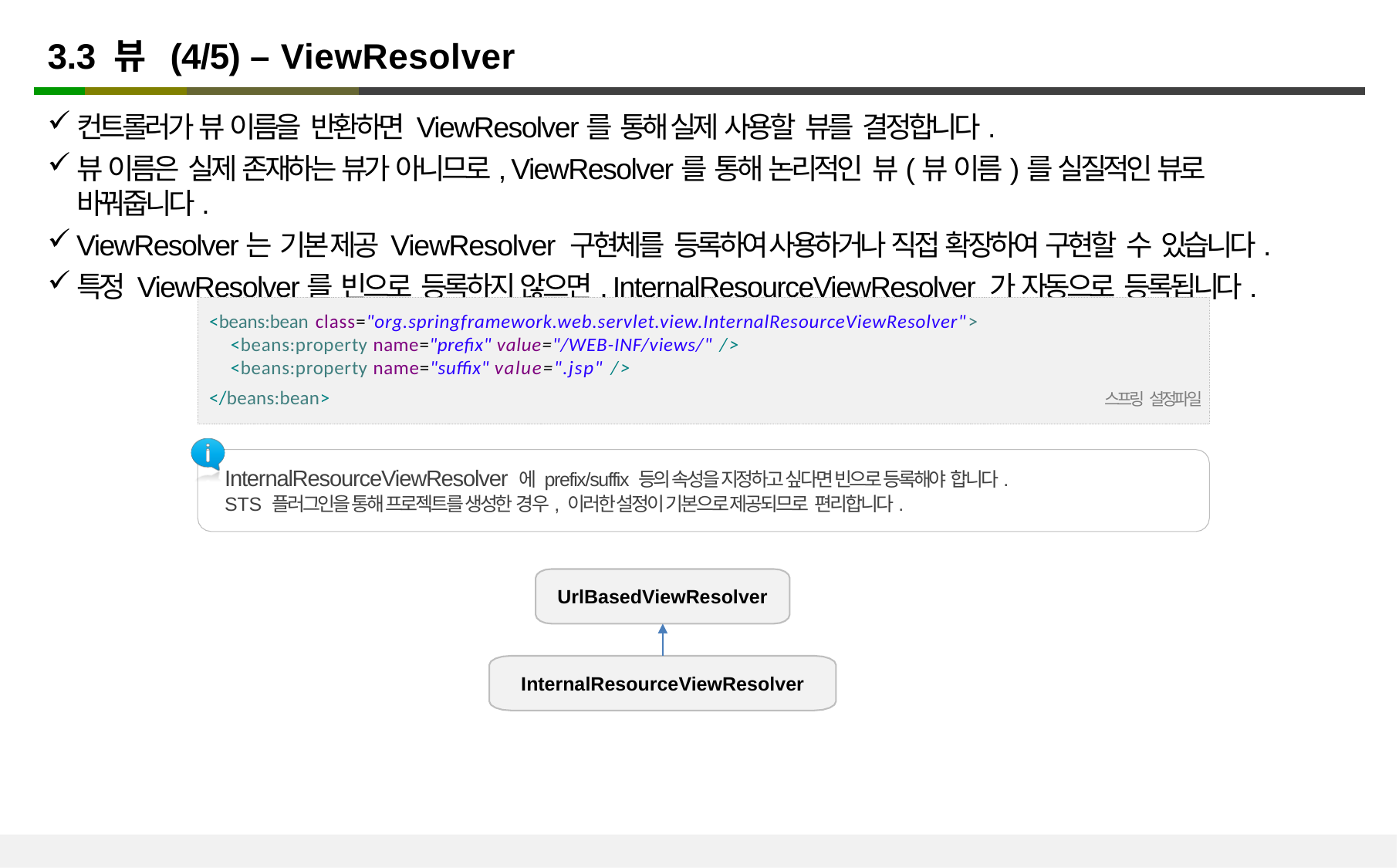

# 3.3 뷰 (4/5) – ViewResolver
컨트롤러가 뷰 이름을  반환하면 ViewResolver를 통해 실제 사용할  뷰를 결정합니다.
뷰 이름은 실제 존재하는 뷰가 아니므로, ViewResolver를 통해 논리적인  뷰(뷰 이름)를 실질적인 뷰로 바꿔줍니다.
ViewResolver는 기본 제공 ViewResolver 구현체를  등록하여 사용하거나 직접 확장하여  구현할  수 있습니다.
특정 ViewResolver를 빈으로 등록하지 않으면, InternalResourceViewResolver 가 자동으로 등록됩니다.

<beans:bean class="org.springframework.web.servlet.view.InternalResourceViewResolver">
<beans:property name="prefix" value="/WEB-INF/views/" />
<beans:property name="suffix" value=".jsp" />
</beans:bean>
스프링 설정파일

InternalResourceViewResolver 에 prefix/suffix 등의 속성을 지정하고 싶다면 빈으로 등록해야 합니다.
STS 플러그인을 통해 프로젝트를 생성한 경우, 이러한 설정이 기본으로 제공되므로 편리합니다.
UrlBasedViewResolver
InternalResourceViewResolver